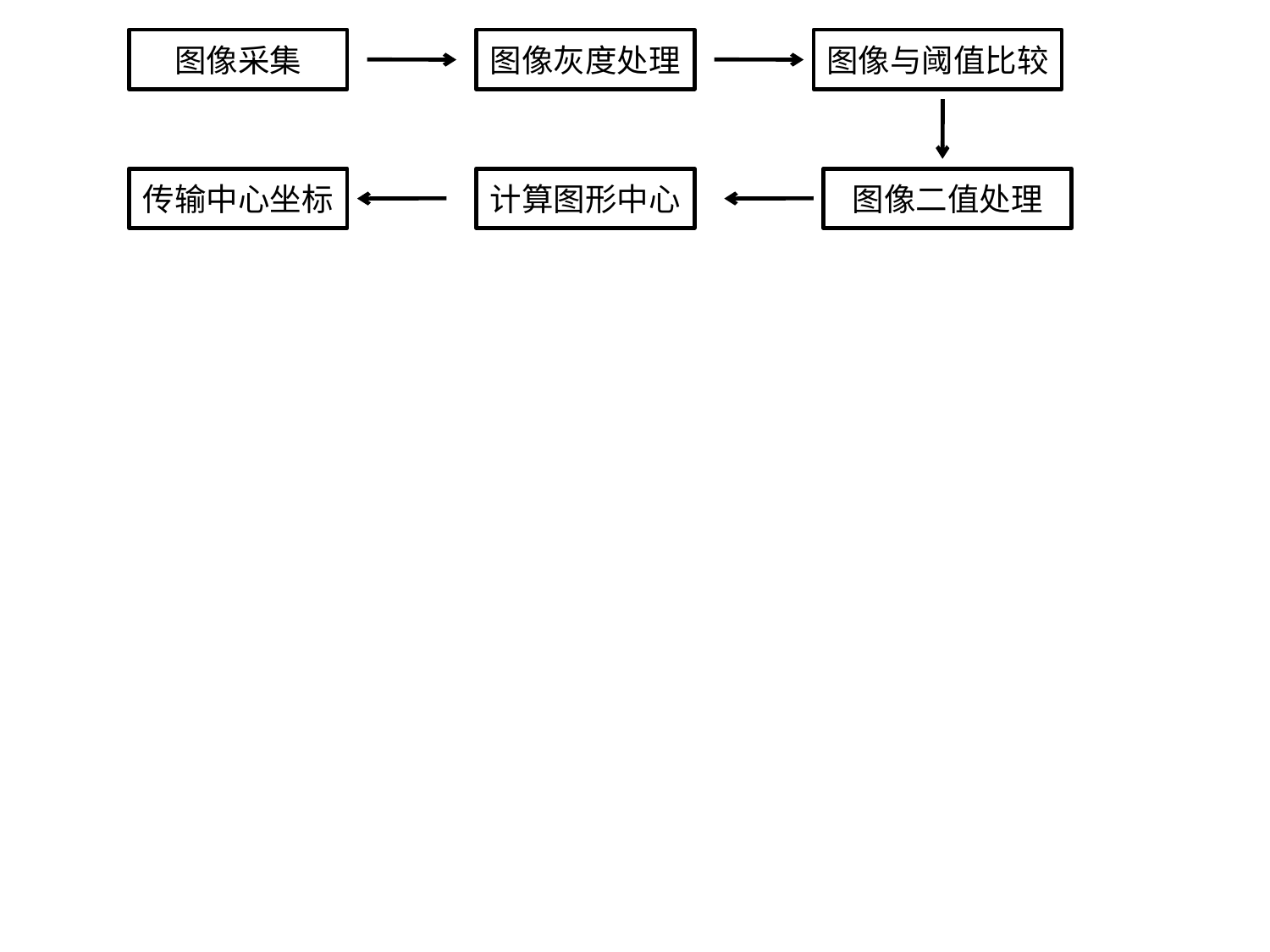

图像采集
图像灰度处理
图像与阈值比较
传输中心坐标
计算图形中心
图像二值处理